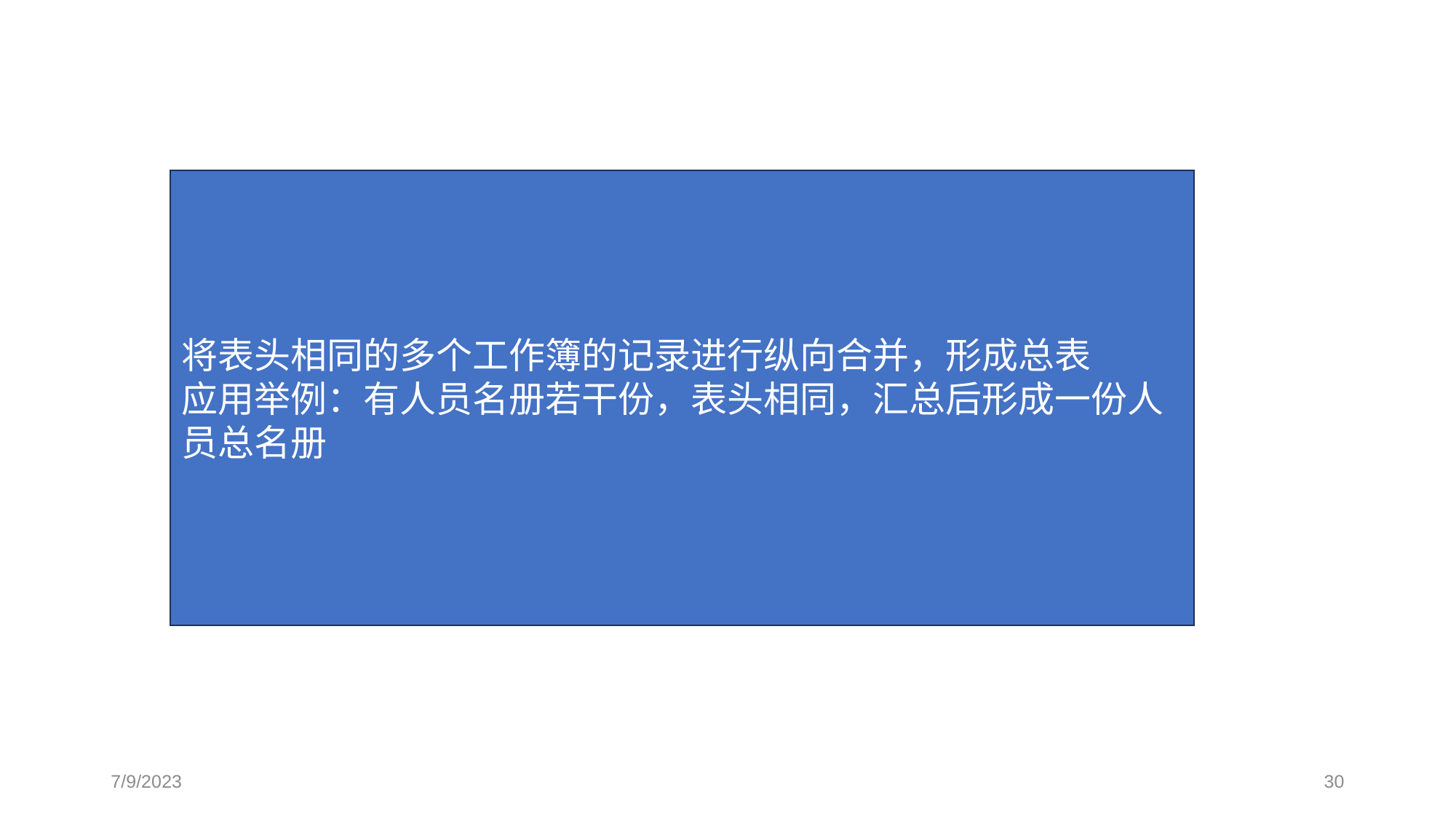

将表头相同的多个工作簿的记录进行纵向合并，形成总表
应用举例：有人员名册若干份，表头相同，汇总后形成一份人员总名册
7/9/2023

30